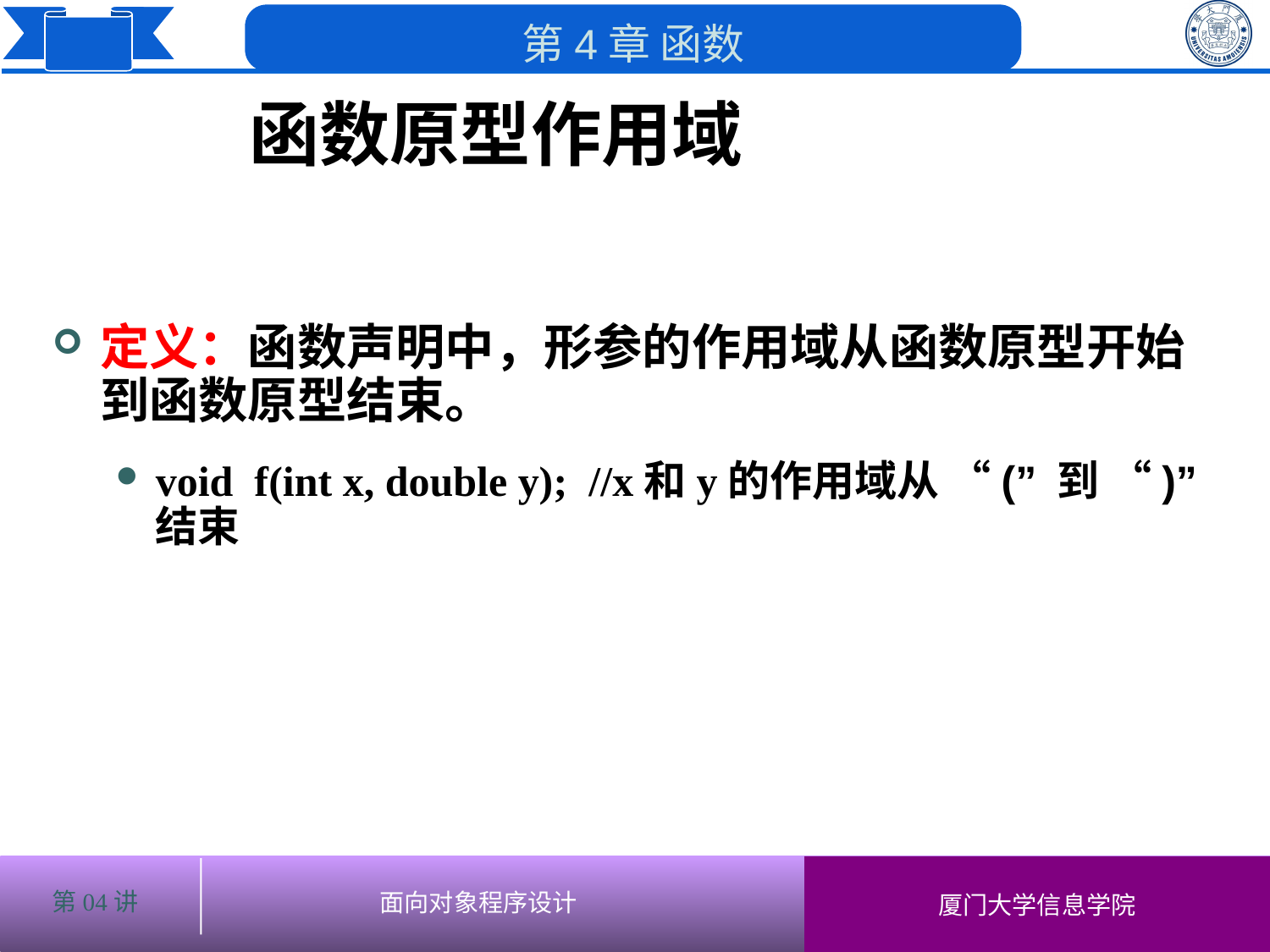

函数原型作用域
定义：函数声明中，形参的作用域从函数原型开始到函数原型结束。

void  f(int x, double y);  //x和y的作用域从 “(” 到 “)” 结束

28